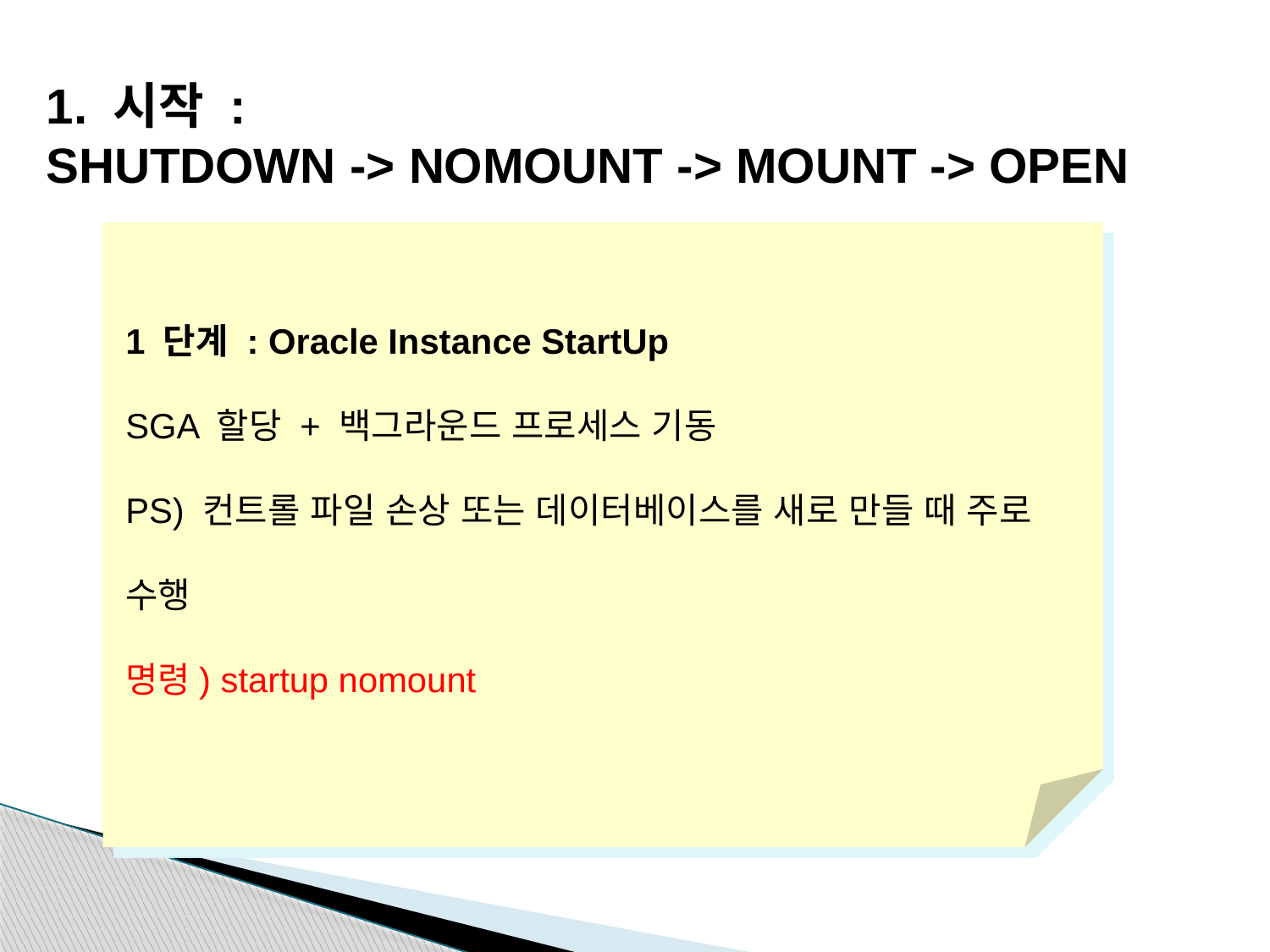

1. 시작 :
SHUTDOWN -> NOMOUNT -> MOUNT -> OPEN

1 단계 : Oracle Instance StartUp
SGA 할당 + 백그라운드 프로세스 기동
PS) 컨트롤 파일 손상 또는 데이터베이스를 새로 만들 때 주로 수행
명령) startup nomount